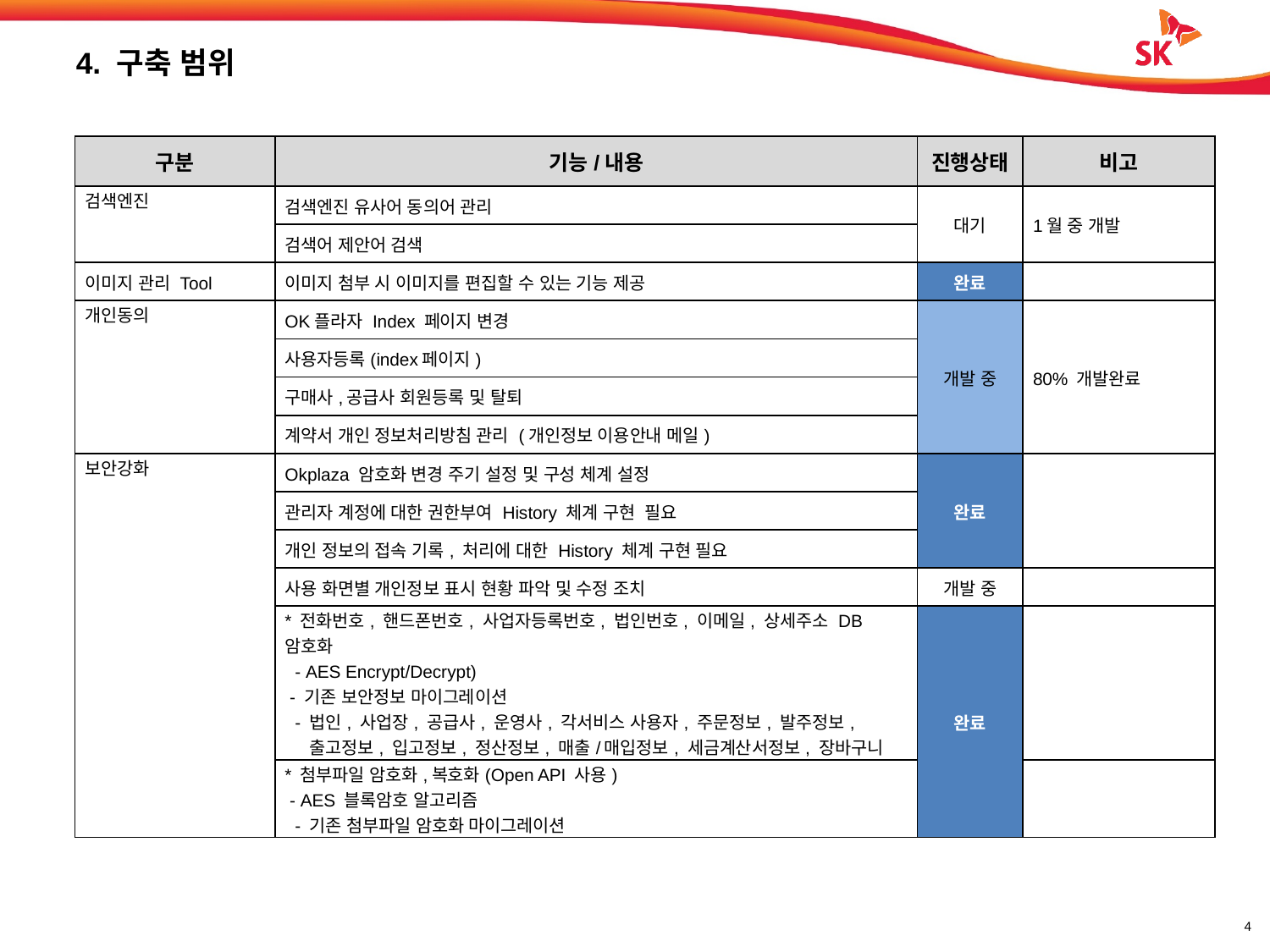

# 4. 구축 범위
| 구분 | 기능/내용 | 진행상태 | 비고 |
| --- | --- | --- | --- |
| 검색엔진 | 검색엔진 유사어 동의어 관리 | 대기 | 1월 중 개발 |
|  | 검색어 제안어 검색 |  |  |
| 이미지 관리 Tool | 이미지 첨부 시 이미지를 편집할 수 있는 기능 제공 | 완료 |  |
| 개인동의 | OK플라자 Index 페이지 변경 | 개발 중 | 80% 개발완료 |
|  | 사용자등록(index페이지) |  |  |
|  | 구매사,공급사 회원등록 및 탈퇴 |  |  |
|  | 계약서 개인 정보처리방침 관리 (개인정보 이용안내 메일) |  |  |
| 보안강화 | Okplaza 암호화 변경 주기 설정 및 구성 체계 설정 | 완료 |  |
|  | 관리자 계정에 대한 권한부여 History 체계 구현  필요 |  |  |
|  | 개인 정보의 접속 기록, 처리에 대한 History 체계 구현 필요 |  |  |
|  | 사용 화면별 개인정보 표시 현황 파악 및 수정 조치 | 개발 중 |  |
|  | \* 전화번호, 핸드폰번호, 사업자등록번호, 법인번호, 이메일, 상세주소 DB 암호화 - AES Encrypt/Decrypt) - 기존 보안정보 마이그레이션 - 법인, 사업장, 공급사, 운영사, 각서비스 사용자, 주문정보, 발주정보, 출고정보, 입고정보, 정산정보, 매출/매입정보, 세금계산서정보, 장바구니 | 완료 |  |
|  | \* 첨부파일 암호화,복호화(Open API 사용) - AES 블록암호 알고리즘 - 기존 첨부파일 암호화 마이그레이션 |  |  |